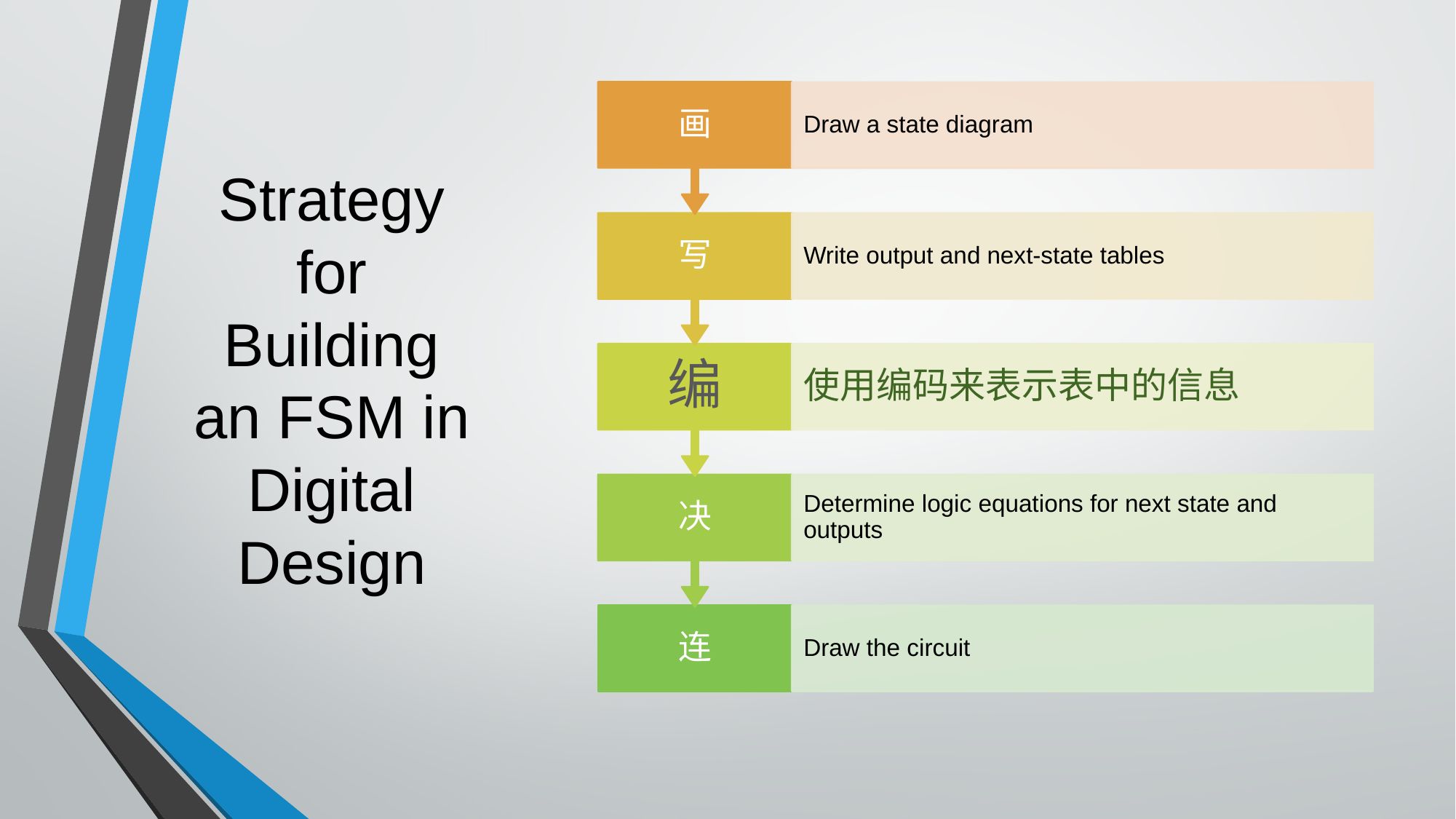

# Strategy for Building an FSM in Digital Design
连
Draw the circuit
决
Determine logic equations for next state and outputs
编
使用编码来表示表中的信息
写
Write output and next-state tables
画
Draw a state diagram